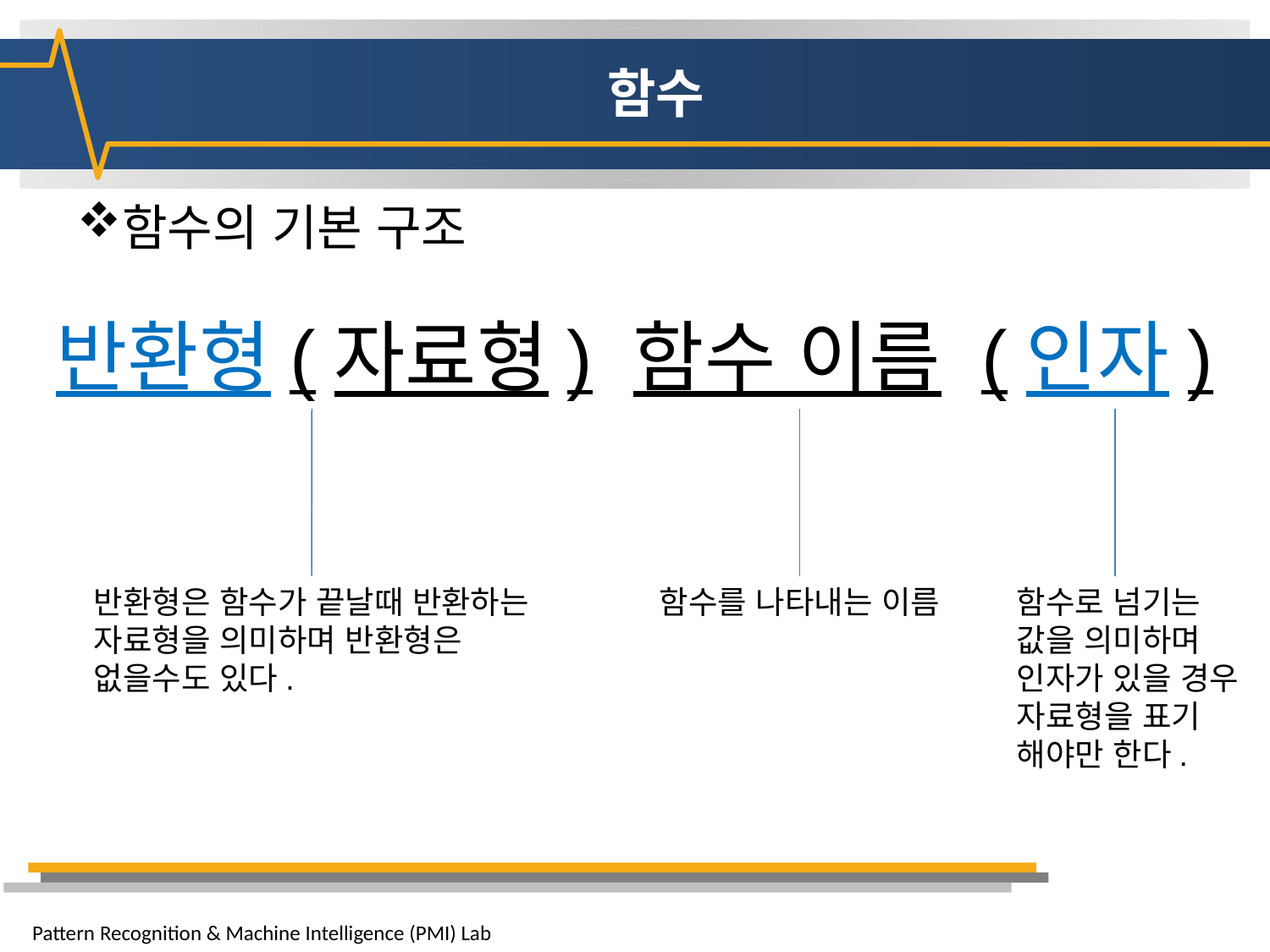

# 함수
함수의 기본 구조
반환형(자료형) 함수 이름 (인자)
반환형은 함수가 끝날때 반환하는
자료형을 의미하며 반환형은
없을수도 있다.
함수를 나타내는 이름
함수로 넘기는
값을 의미하며
인자가 있을 경우
자료형을 표기
해야만 한다.